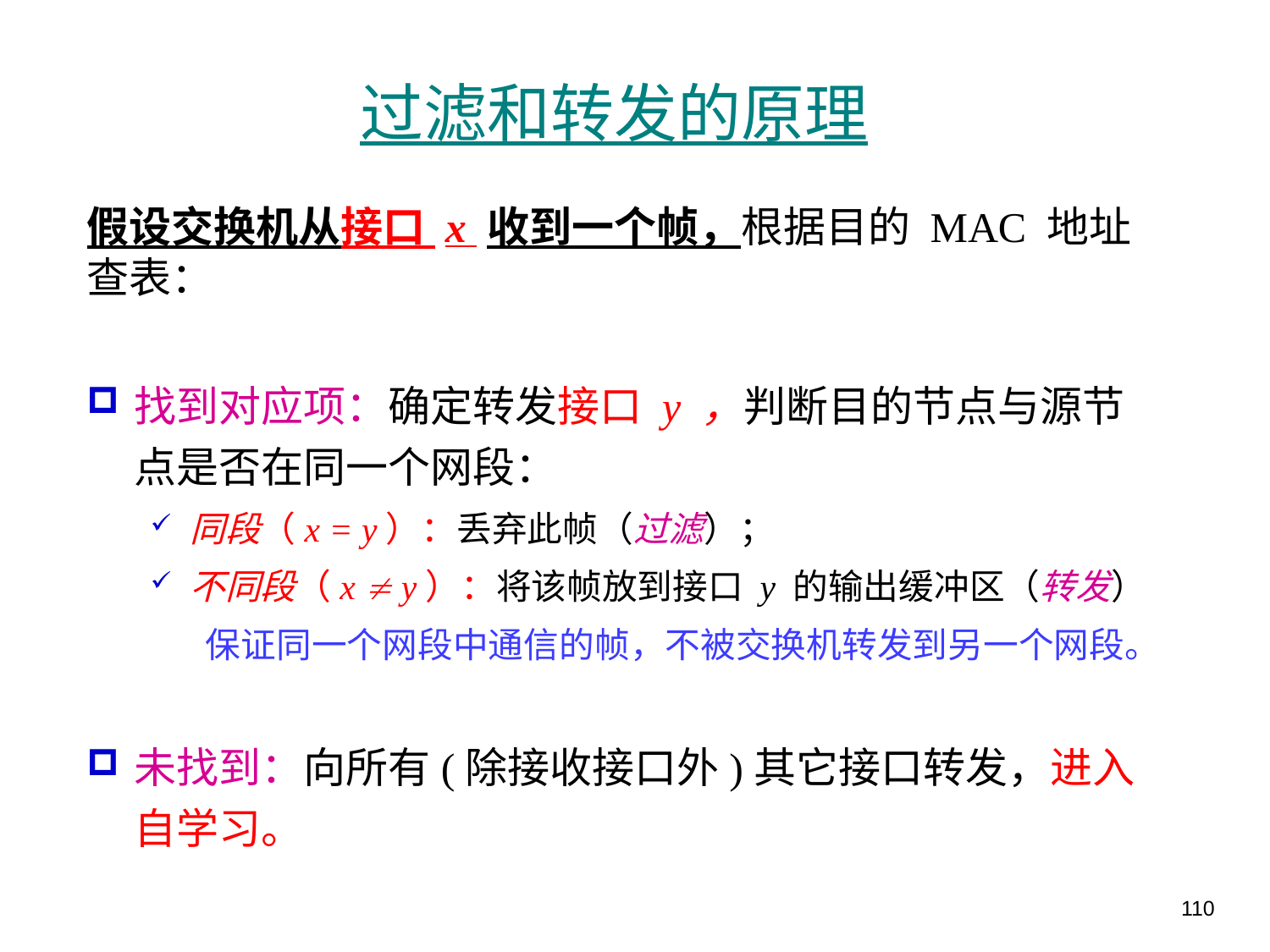

# 过滤和转发的原理
假设交换机从接口 x 收到一个帧，根据目的 MAC 地址查表：

找到对应项：确定转发接口 y ，判断目的节点与源节点是否在同一个网段：
同段（x = y）：丢弃此帧（过滤）；
不同段（x ≠ y）：将该帧放到接口 y 的输出缓冲区（转发）
      保证同一个网段中通信的帧，不被交换机转发到另一个网段。

未找到：向所有(除接收接口外)其它接口转发，进入自学习。

110